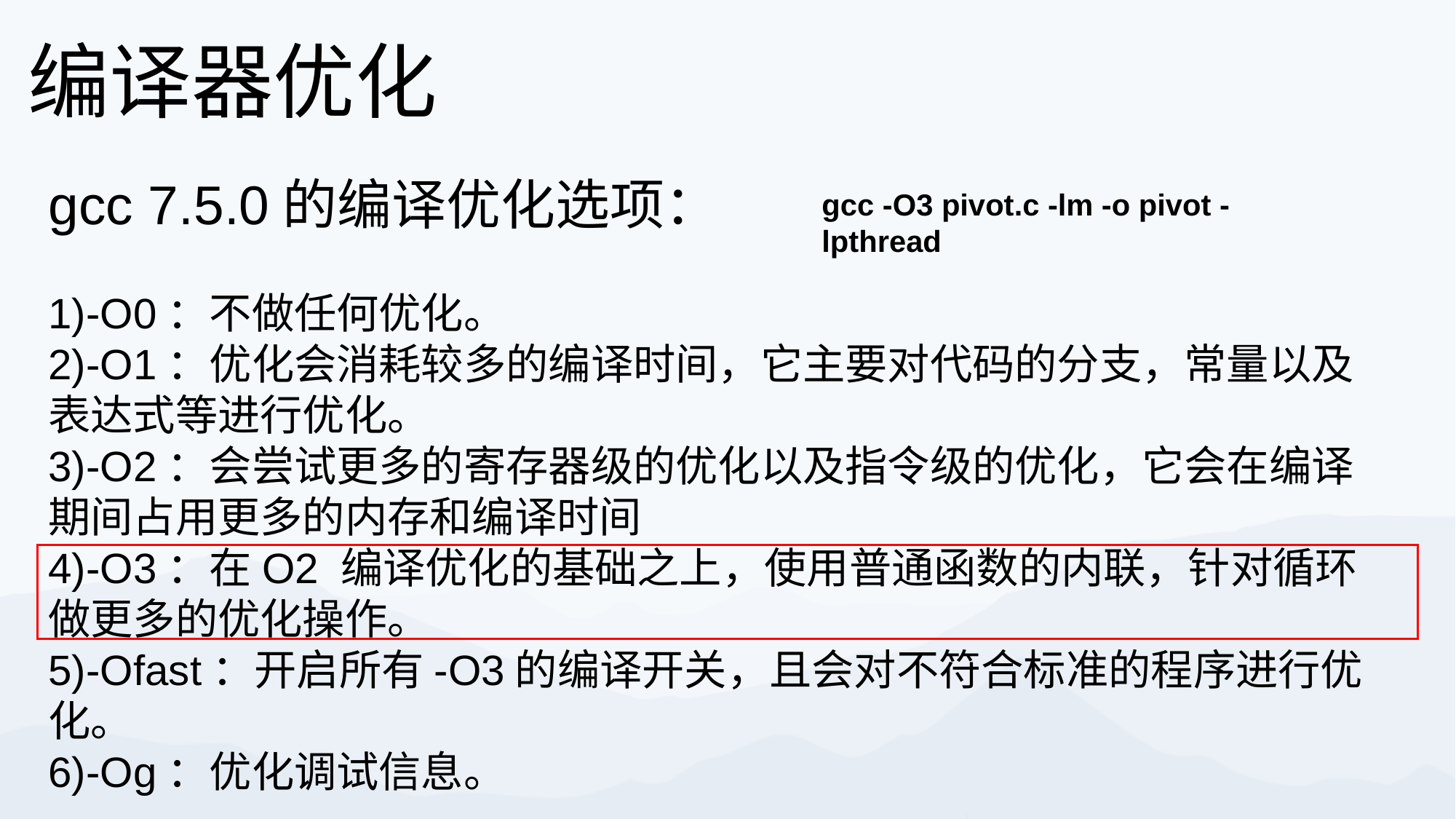

编译器优化
gcc 7.5.0的编译优化选项：

1)-O0：不做任何优化。
2)-O1：优化会消耗较多的编译时间，它主要对代码的分支，常量以及表达式等进行优化。
3)-O2：会尝试更多的寄存器级的优化以及指令级的优化，它会在编译期间占用更多的内存和编译时间
4)-O3：在O2 编译优化的基础之上，使用普通函数的内联，针对循环做更多的优化操作。
5)-Ofast：开启所有-O3的编译开关，且会对不符合标准的程序进行优化。
6)-Og：优化调试信息。

gcc -O3 pivot.c -lm -o pivot -lpthread